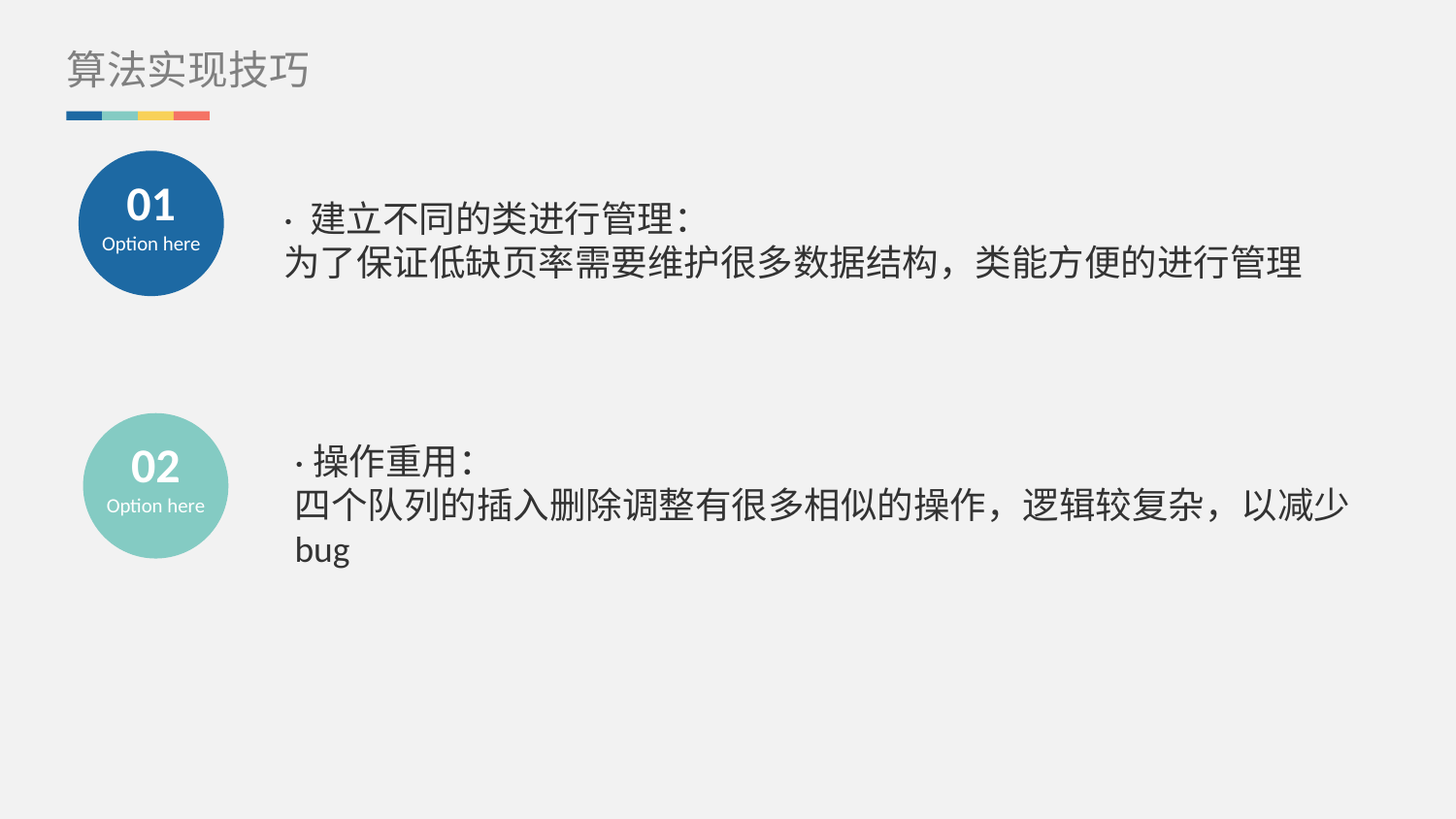

算法实现技巧

01
Option here
· 建立不同的类进行管理：
为了保证低缺页率需要维护很多数据结构，类能方便的进行管理

02
Option here
·操作重用：
四个队列的插入删除调整有很多相似的操作，逻辑较复杂，以减少bug